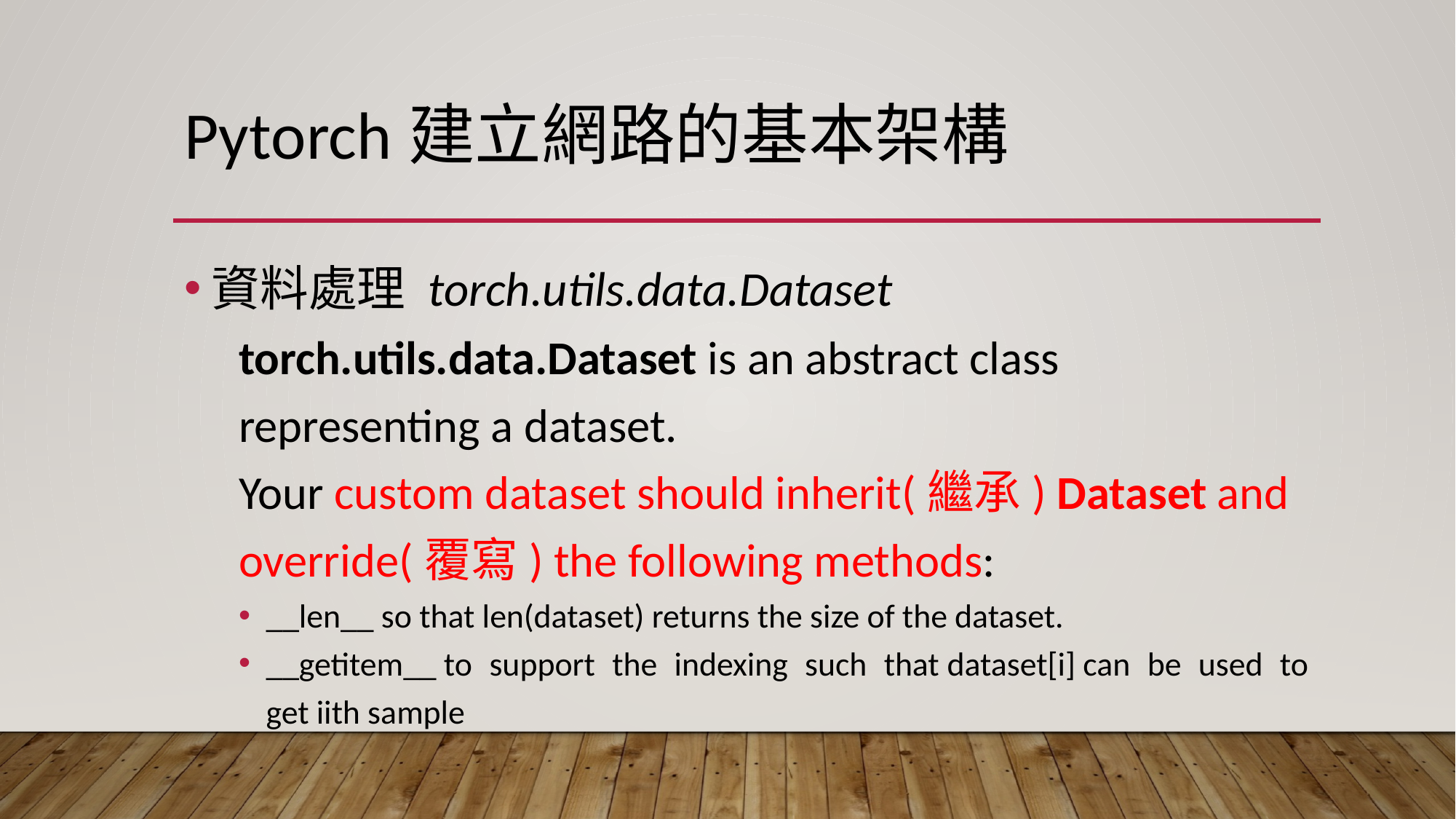

# Pytorch建立網路的基本架構
資料處理 torch.utils.data.Dataset
torch.utils.data.Dataset is an abstract class representing a dataset.
Your custom dataset should inherit(繼承) Dataset and override(覆寫) the following methods:
__len__ so that len(dataset) returns the size of the dataset.
__getitem__ to support the indexing such that dataset[i] can be used to get iith sample